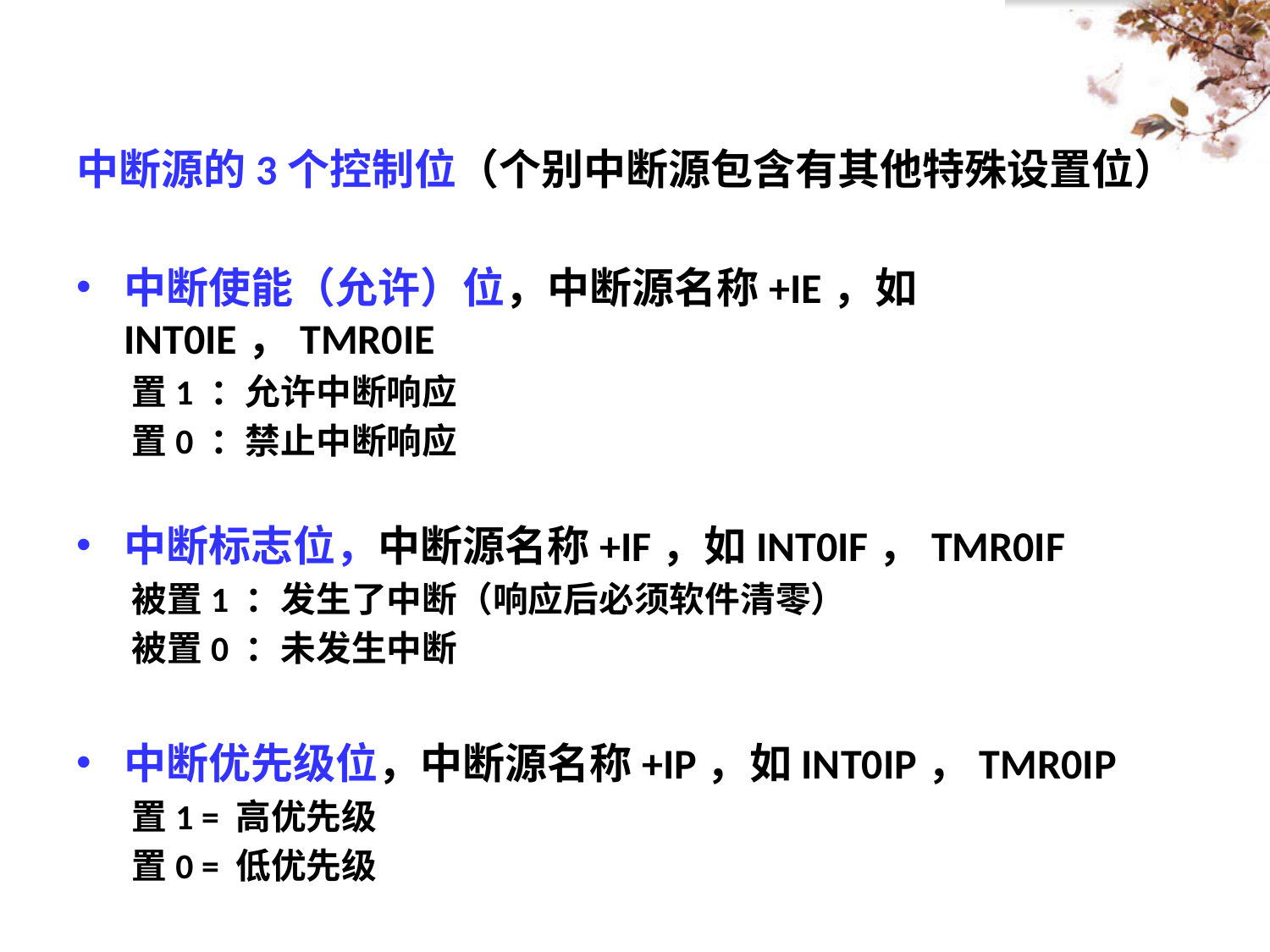

#
中断源的3个控制位（个别中断源包含有其他特殊设置位）

中断使能（允许）位，中断源名称+IE，如INT0IE，TMR0IE
置1 ：允许中断响应
置0 ：禁止中断响应

中断标志位，中断源名称+IF，如INT0IF，TMR0IF
被置1 ：发生了中断（响应后必须软件清零）
被置0 ：未发生中断

中断优先级位，中断源名称+IP，如INT0IP，TMR0IP
置1 = 高优先级
置0 = 低优先级